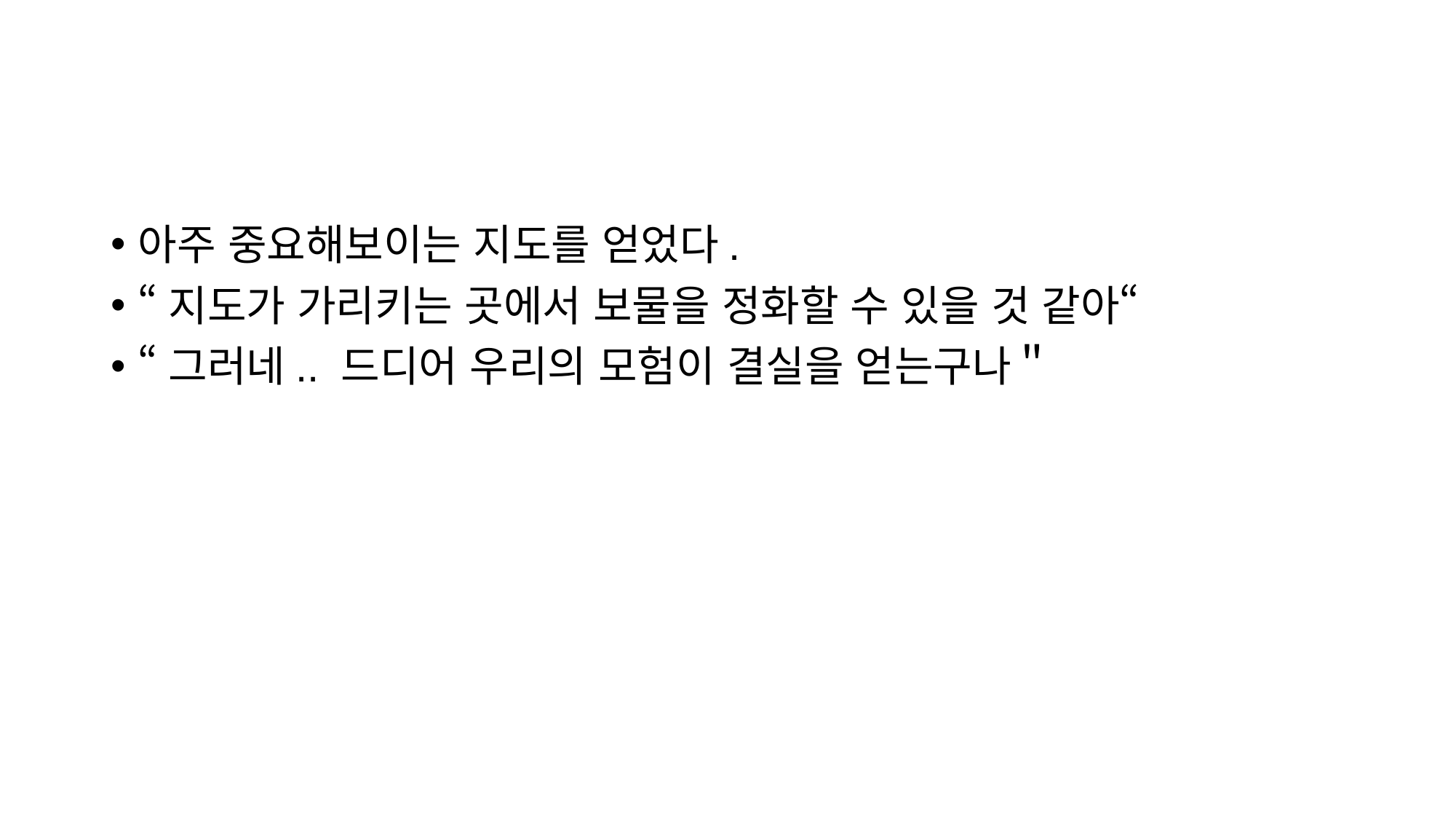

#
아주 중요해보이는 지도를 얻었다.
“지도가 가리키는 곳에서 보물을 정화할 수 있을 것 같아“
“그러네.. 드디어 우리의 모험이 결실을 얻는구나＂